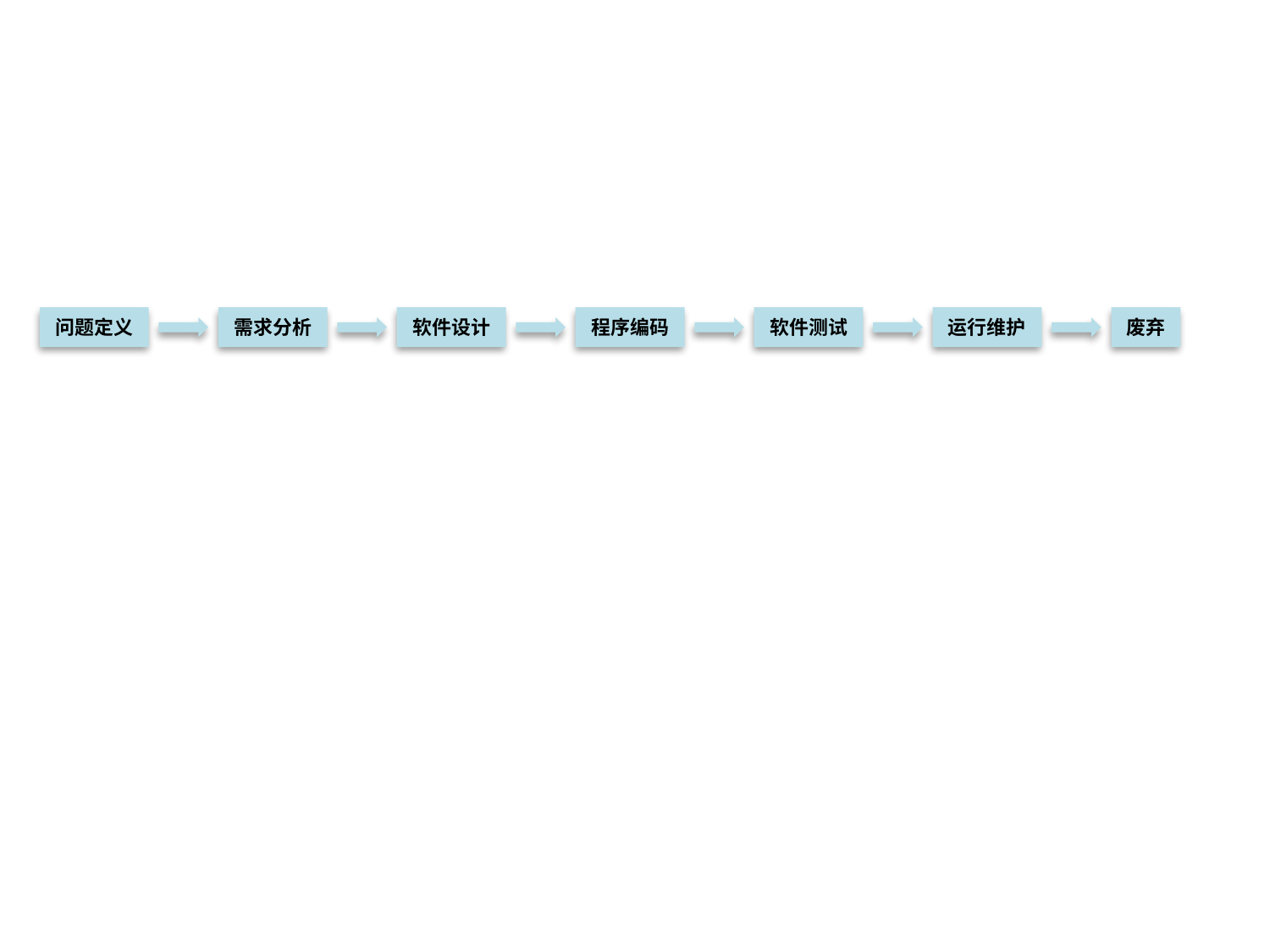

问题定义
需求分析
软件设计
程序编码
软件测试
运行维护
废弃